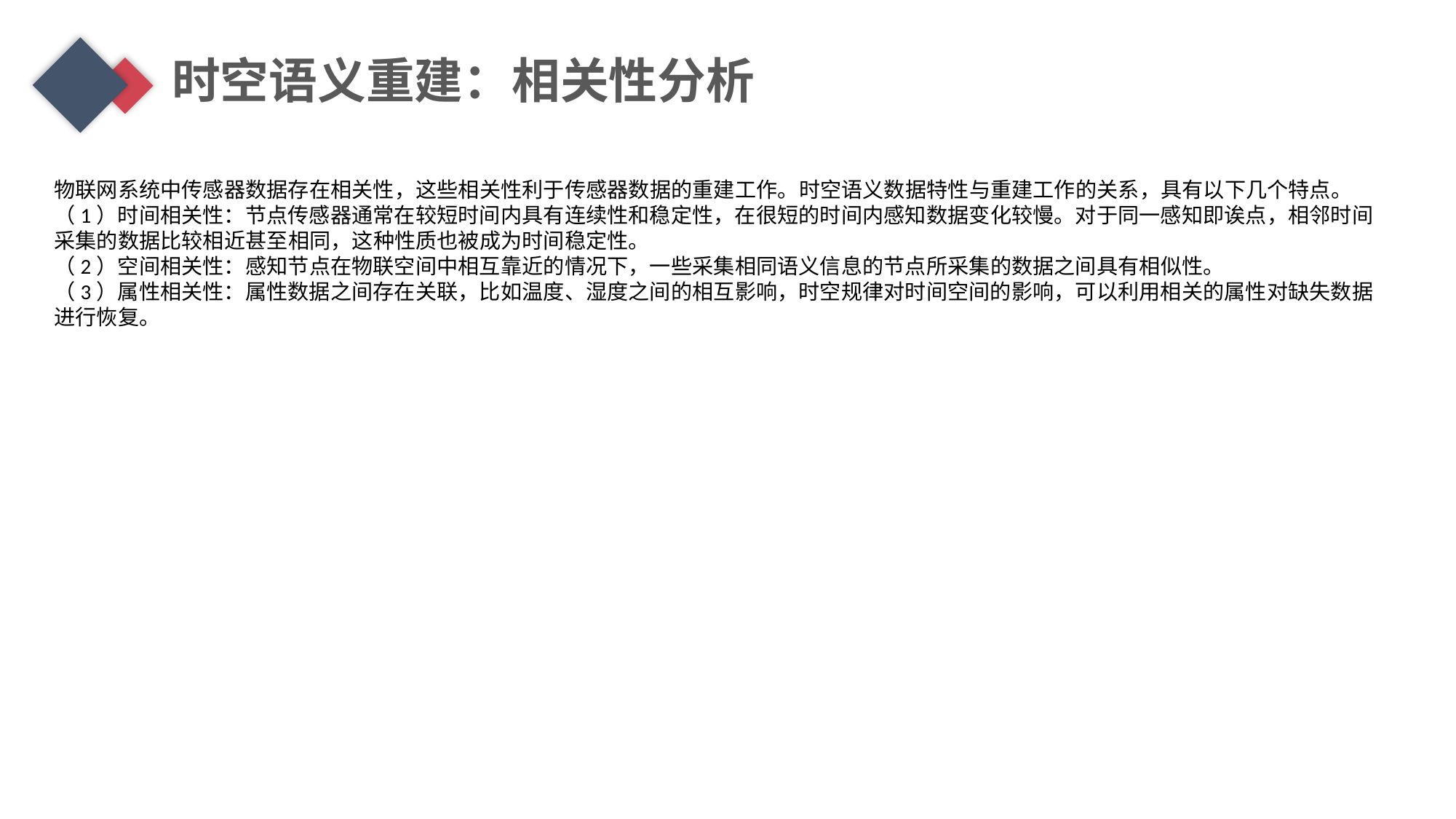

时空语义重建：相关性分析

物联网系统中传感器数据存在相关性，这些相关性利于传感器数据的重建工作。时空语义数据特性与重建工作的关系，具有以下几个特点。
（1）时间相关性：节点传感器通常在较短时间内具有连续性和稳定性，在很短的时间内感知数据变化较慢。对于同一感知即诶点，相邻时间采集的数据比较相近甚至相同，这种性质也被成为时间稳定性。
（2）空间相关性：感知节点在物联空间中相互靠近的情况下，一些采集相同语义信息的节点所采集的数据之间具有相似性。
（3）属性相关性：属性数据之间存在关联，比如温度、湿度之间的相互影响，时空规律对时间空间的影响，可以利用相关的属性对缺失数据进行恢复。